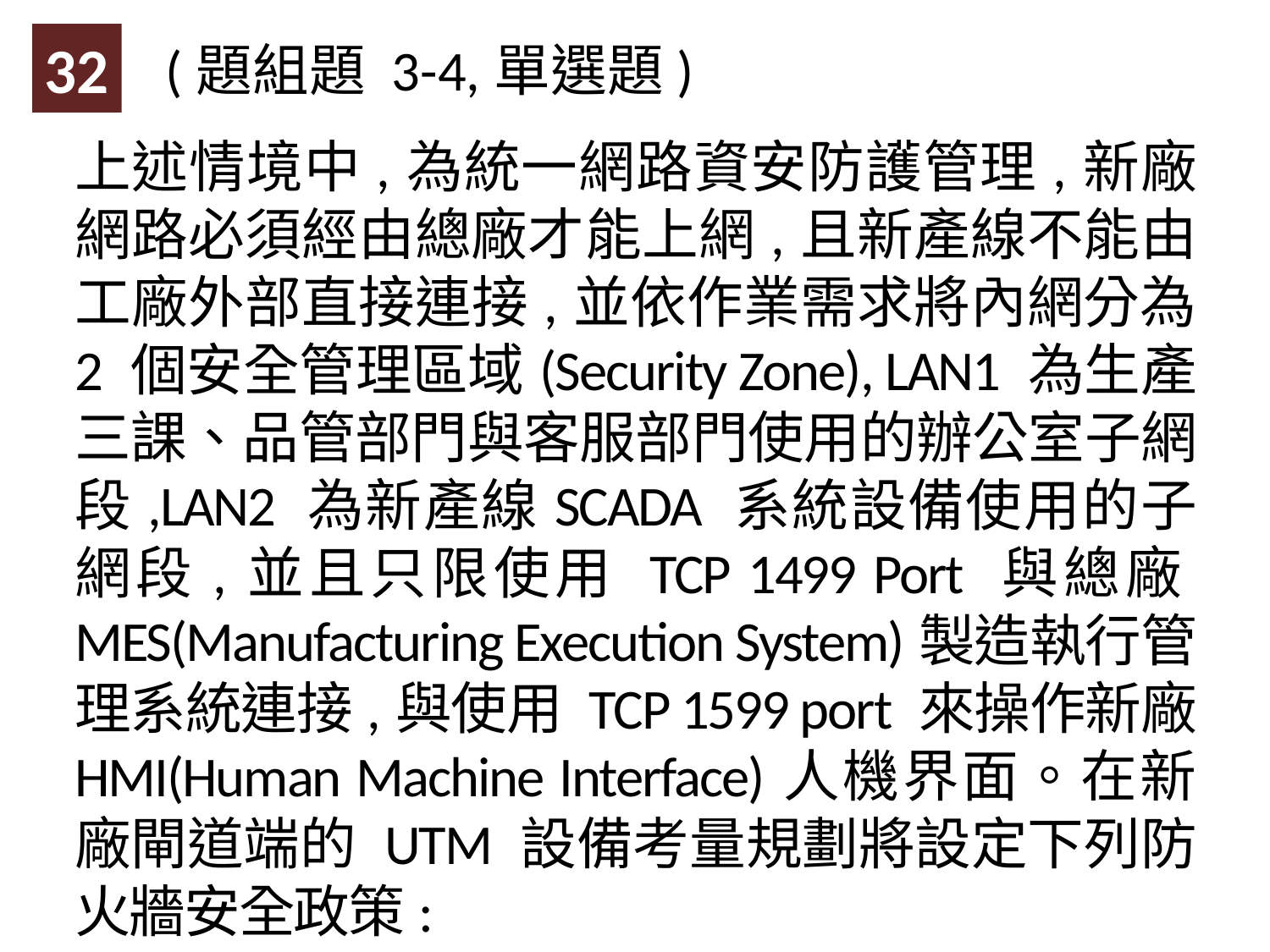

32
(題組題 3-4,單選題)
上述情境中,為統一網路資安防護管理,新廠網路必須經由總廠才能上網,且新產線不能由工廠外部直接連接,並依作業需求將內網分為 2 個安全管理區域(Security Zone), LAN1 為生產三課、品管部門與客服部門使用的辦公室子網段,LAN2 為新產線SCADA 系統設備使用的子網段,並且只限使用 TCP 1499 Port 與總廠MES(Manufacturing Execution System)製造執行管理系統連接,與使用 TCP 1599 port 來操作新廠 HMI(Human Machine Interface)人機界面。在新廠閘道端的 UTM 設備考量規劃將設定下列防火牆安全政策: